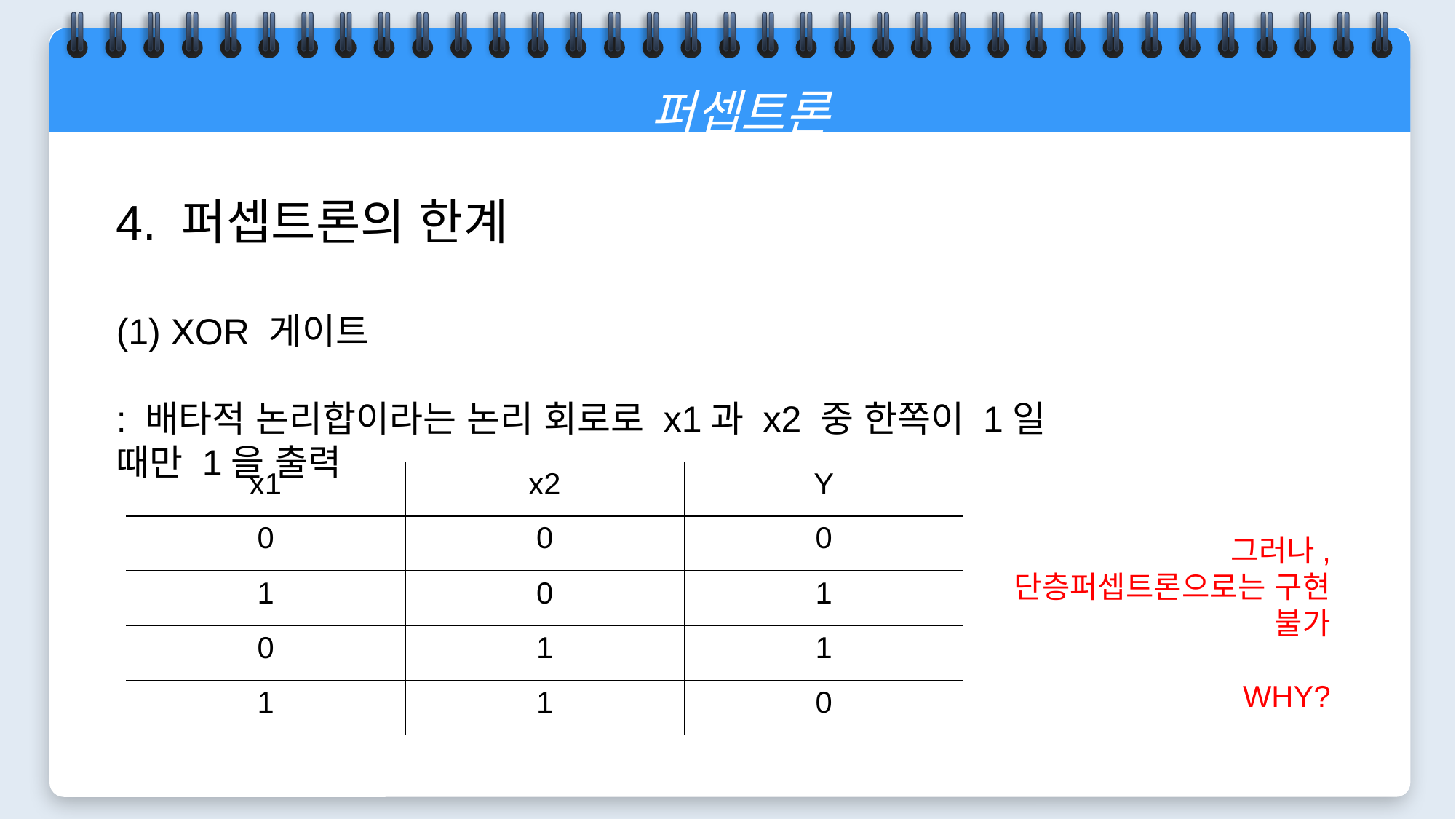

퍼셉트론
4. 퍼셉트론의 한계

XOR 게이트

: 배타적 논리합이라는 논리 회로로 x1과 x2 중 한쪽이 1일 때만 1을 출력
| x1 | x2 | Y |
| --- | --- | --- |
| 0 | 0 | 0 |
| 1 | 0 | 1 |
| 0 | 1 | 1 |
| 1 | 1 | 0 |
그러나,
단층퍼셉트론으로는 구현 불가

WHY?